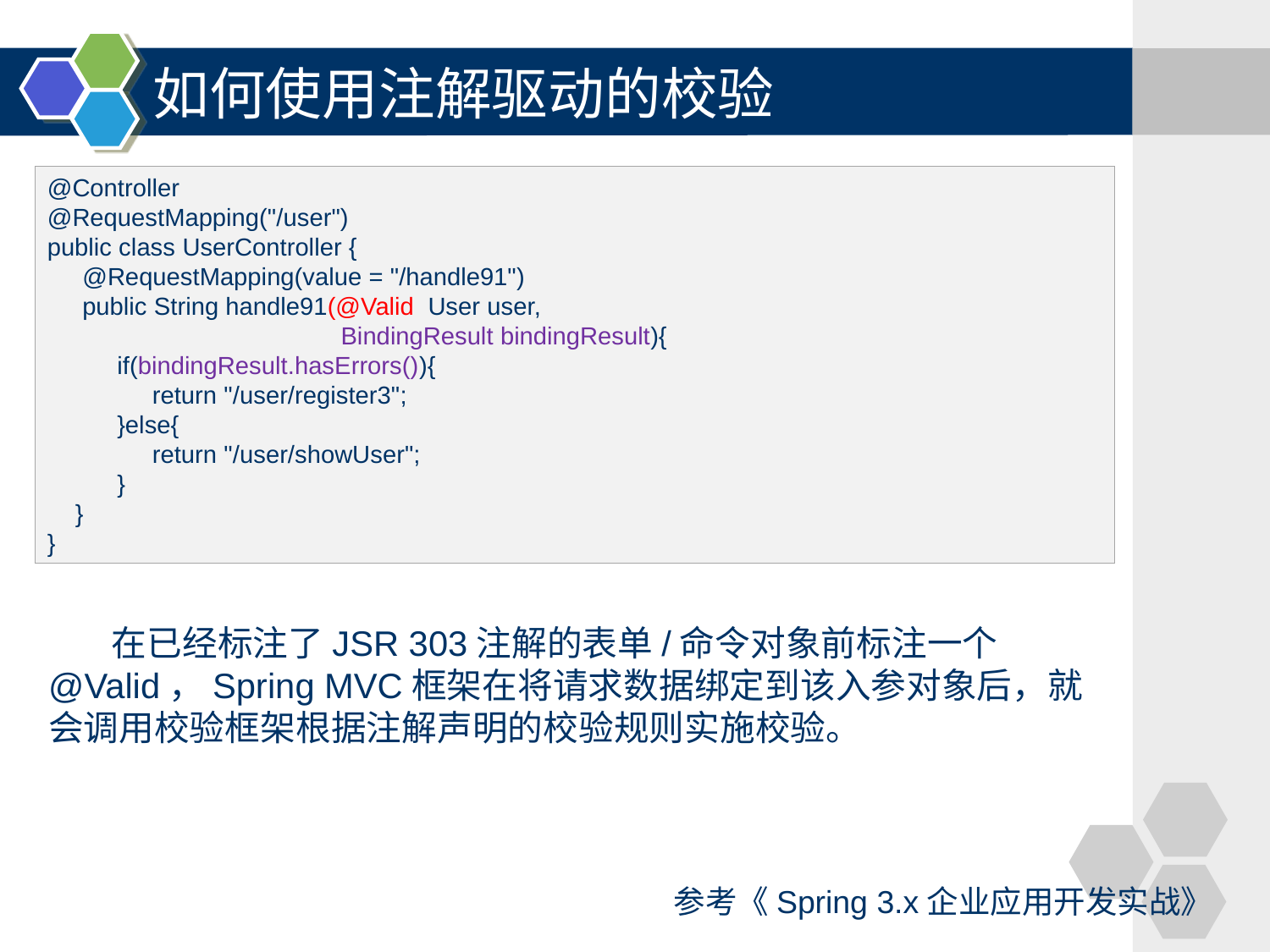

# 如何使用注解驱动的校验
@Controller
@RequestMapping("/user")
public class UserController {
     @RequestMapping(value = "/handle91")
     public String handle91(@Valid  User user,
                                          BindingResult bindingResult){
          if(bindingResult.hasErrors()){
               return "/user/register3";
          }else{
               return "/user/showUser";
          }
    }
}
       在已经标注了JSR 303注解的表单/命令对象前标注一个@Valid，Spring MVC框架在将请求数据绑定到该入参对象后，就会调用校验框架根据注解声明的校验规则实施校验。
参考《Spring 3.x企业应用开发实战》